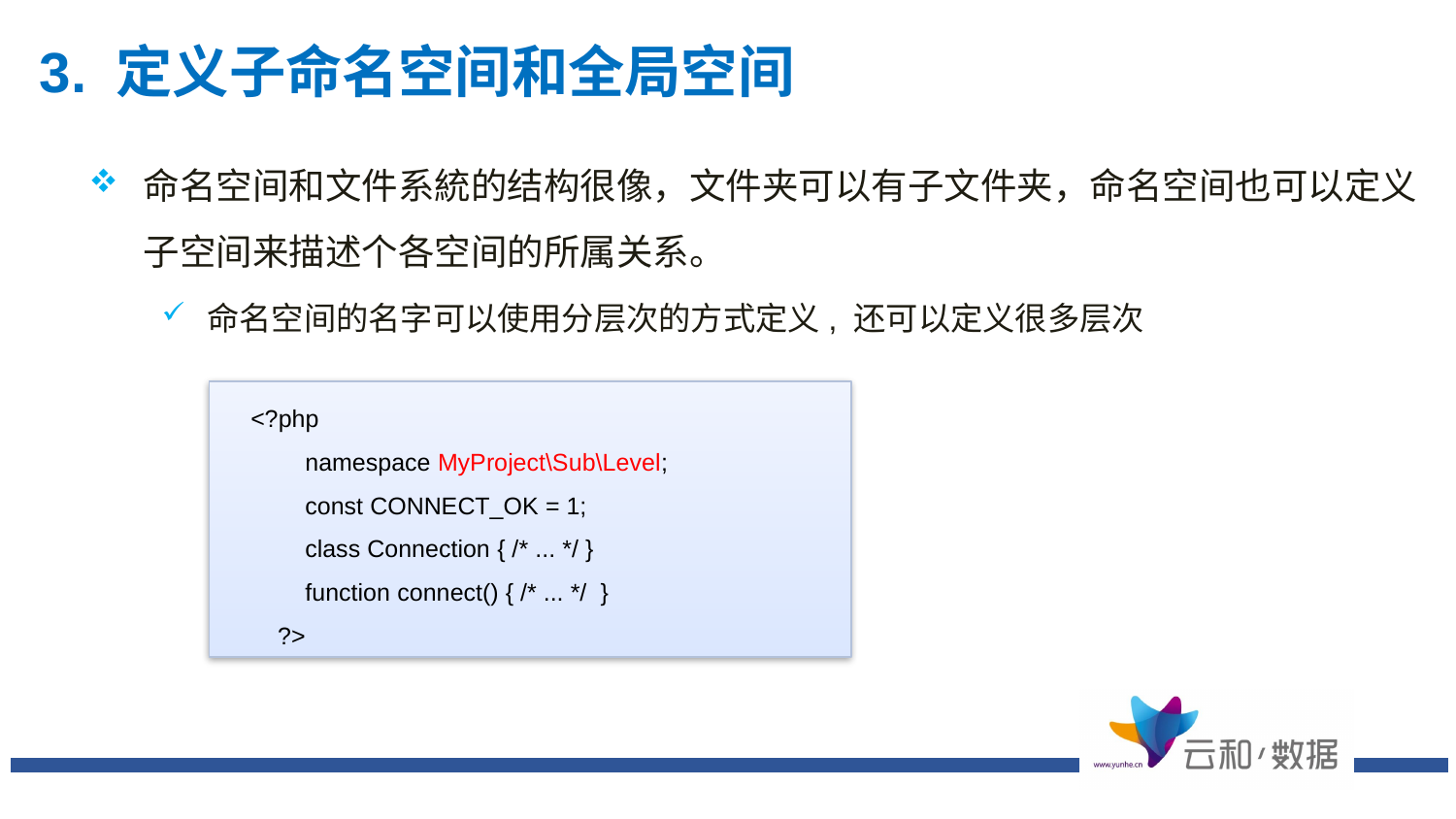

# 3. 定义子命名空间和全局空间
命名空间和文件系統的结构很像，文件夹可以有子文件夹，命名空间也可以定义子空间来描述个各空间的所属关系。
命名空间的名字可以使用分层次的方式定义, 还可以定义很多层次

    <?php
            namespace MyProject\Sub\Level;
            const CONNECT_OK = 1;
            class Connection { /* ... */ }
            function connect() { /* ... */  }
        ?>
6